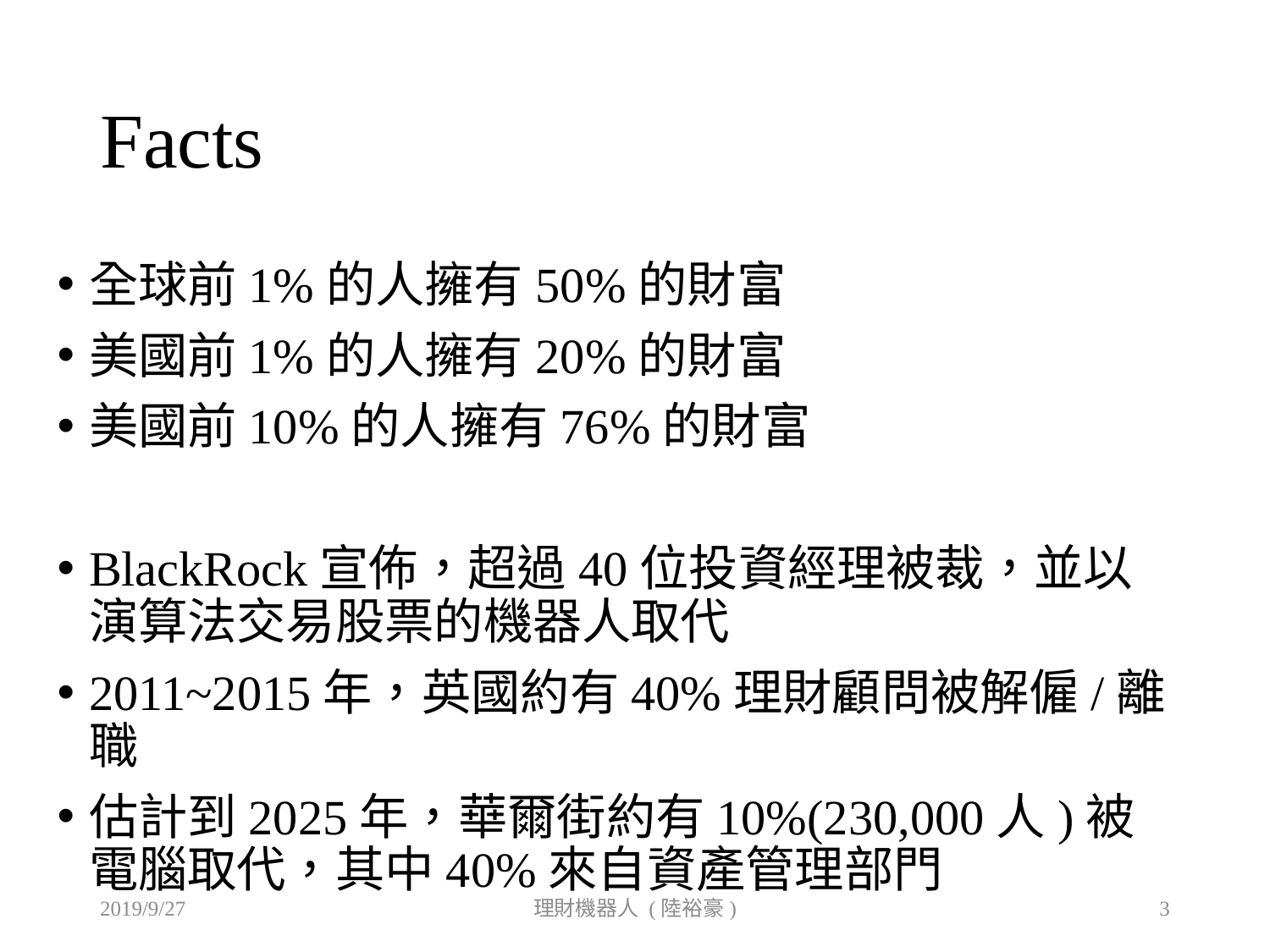

# Facts
全球前1%的人擁有50%的財富
美國前1%的人擁有20%的財富
美國前10%的人擁有76%的財富

BlackRock宣佈，超過40位投資經理被裁，並以演算法交易股票的機器人取代
2011~2015年，英國約有40%理財顧問被解僱/離職
估計到2025年，華爾街約有10%(230,000人)被電腦取代，其中40%來自資產管理部門

2019/9/27
理財機器人 (陸裕豪)
3